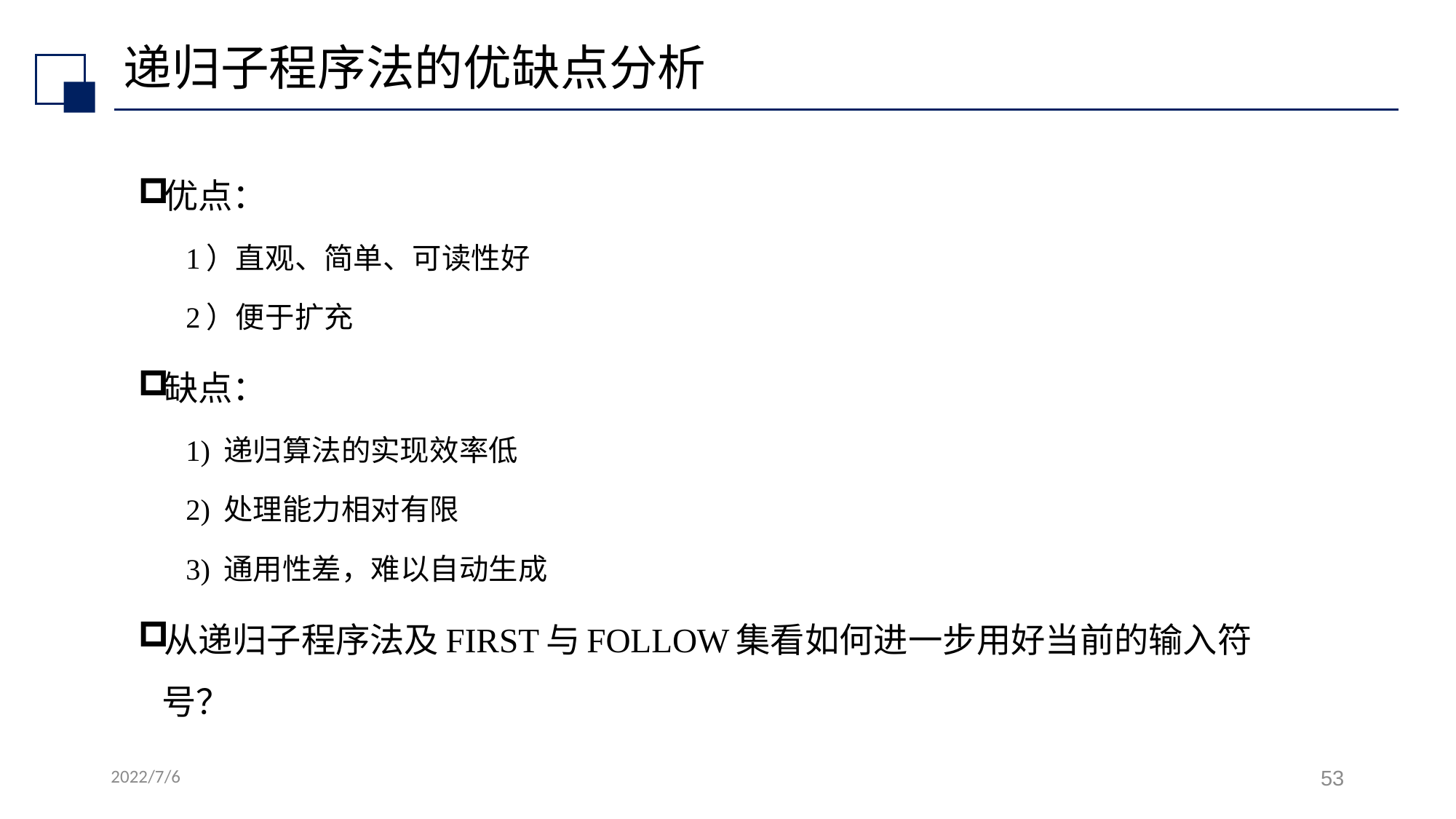

# 递归子程序法的优缺点分析
优点：
1）直观、简单、可读性好
2）便于扩充
缺点：
1) 递归算法的实现效率低
2) 处理能力相对有限
3) 通用性差，难以自动生成
从递归子程序法及FIRST与FOLLOW集看如何进一步用好当前的输入符号？
2022/7/6
53